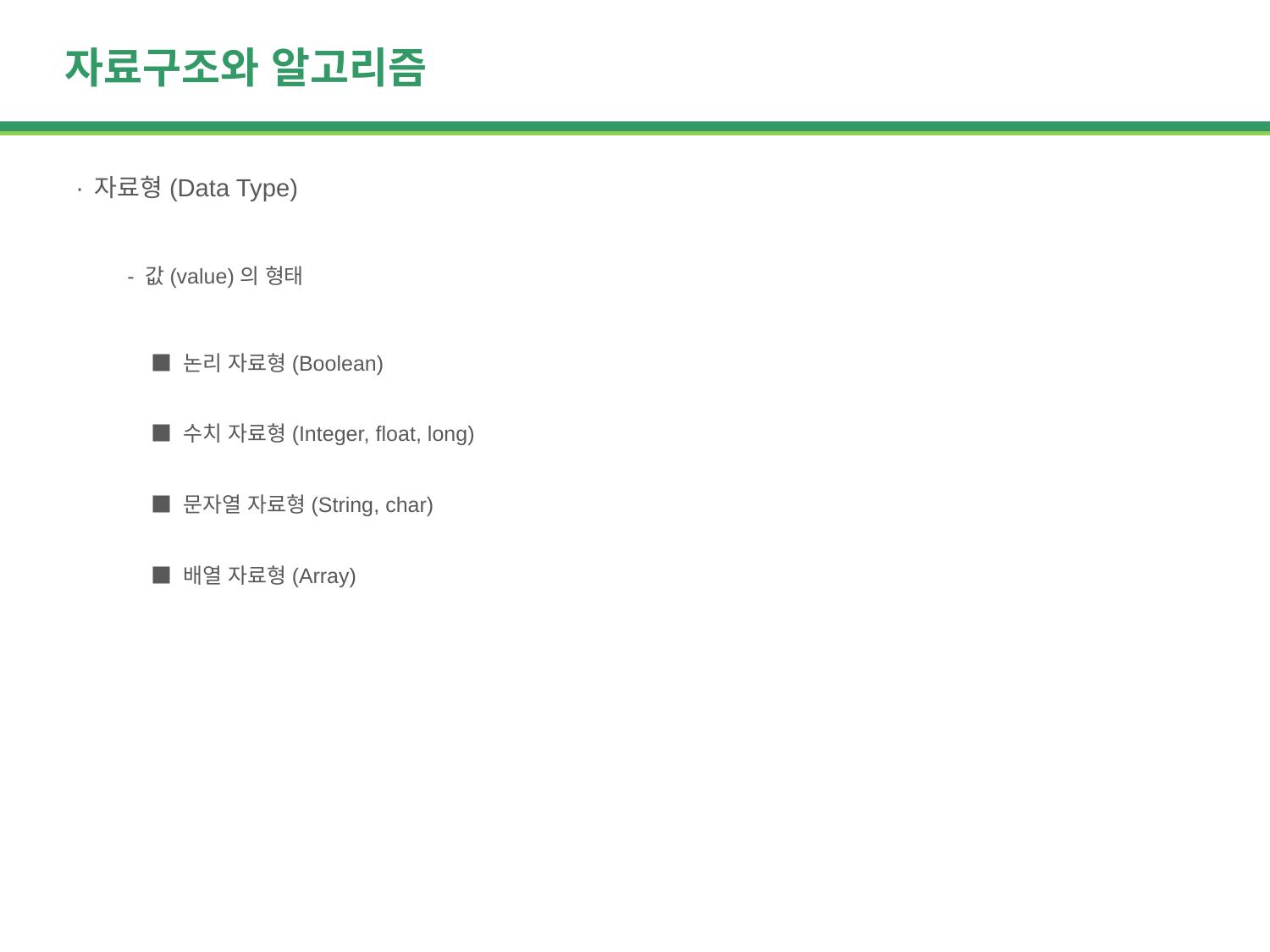

자료구조와 알고리즘

∙ 자료형(Data Type)
- 값(value)의 형태
■ 논리 자료형(Boolean)
■ 수치 자료형(Integer, float, long)
■ 문자열 자료형(String, char)
■ 배열 자료형(Array)